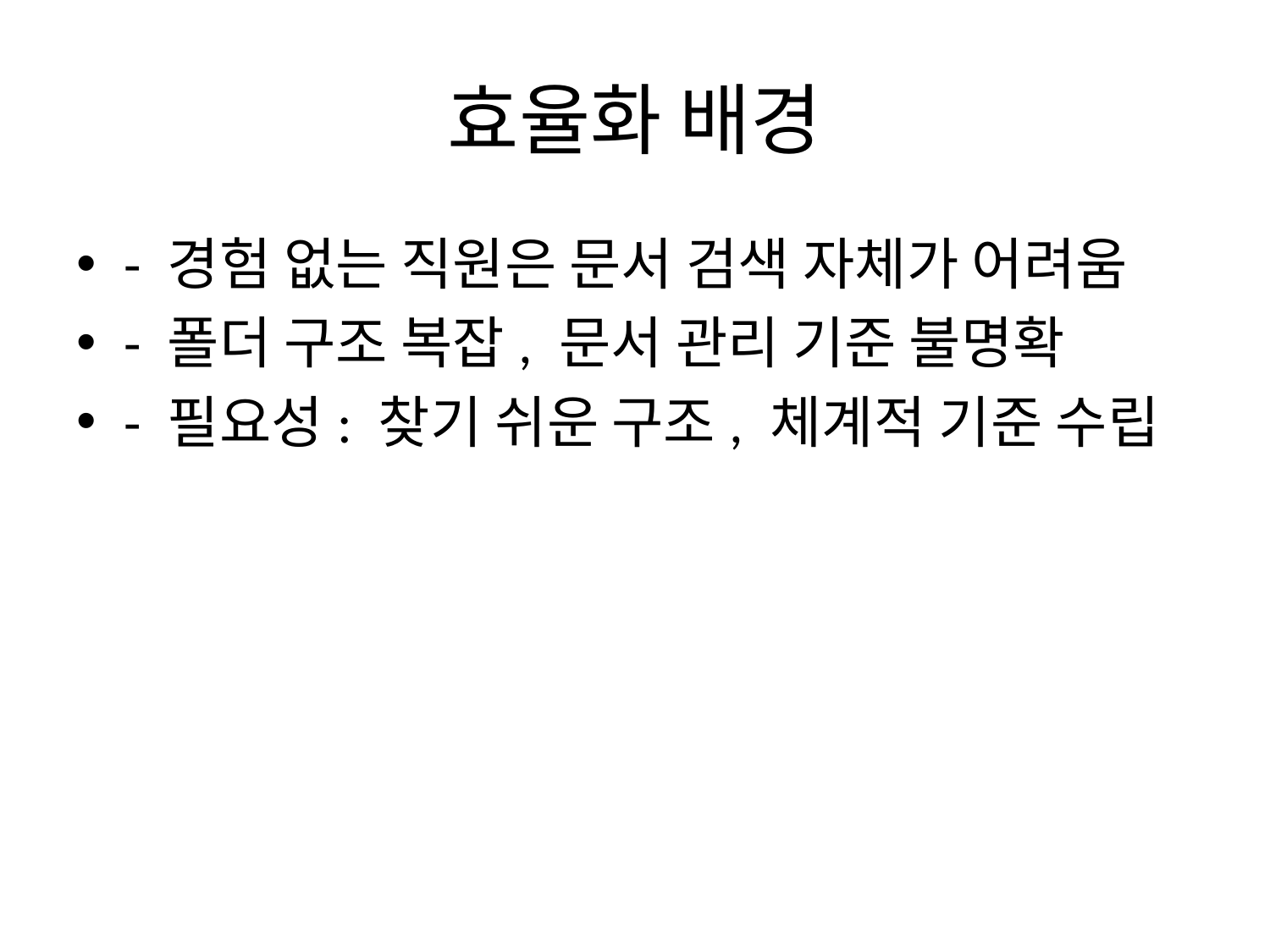

# 효율화 배경
- 경험 없는 직원은 문서 검색 자체가 어려움
- 폴더 구조 복잡, 문서 관리 기준 불명확
- 필요성: 찾기 쉬운 구조, 체계적 기준 수립